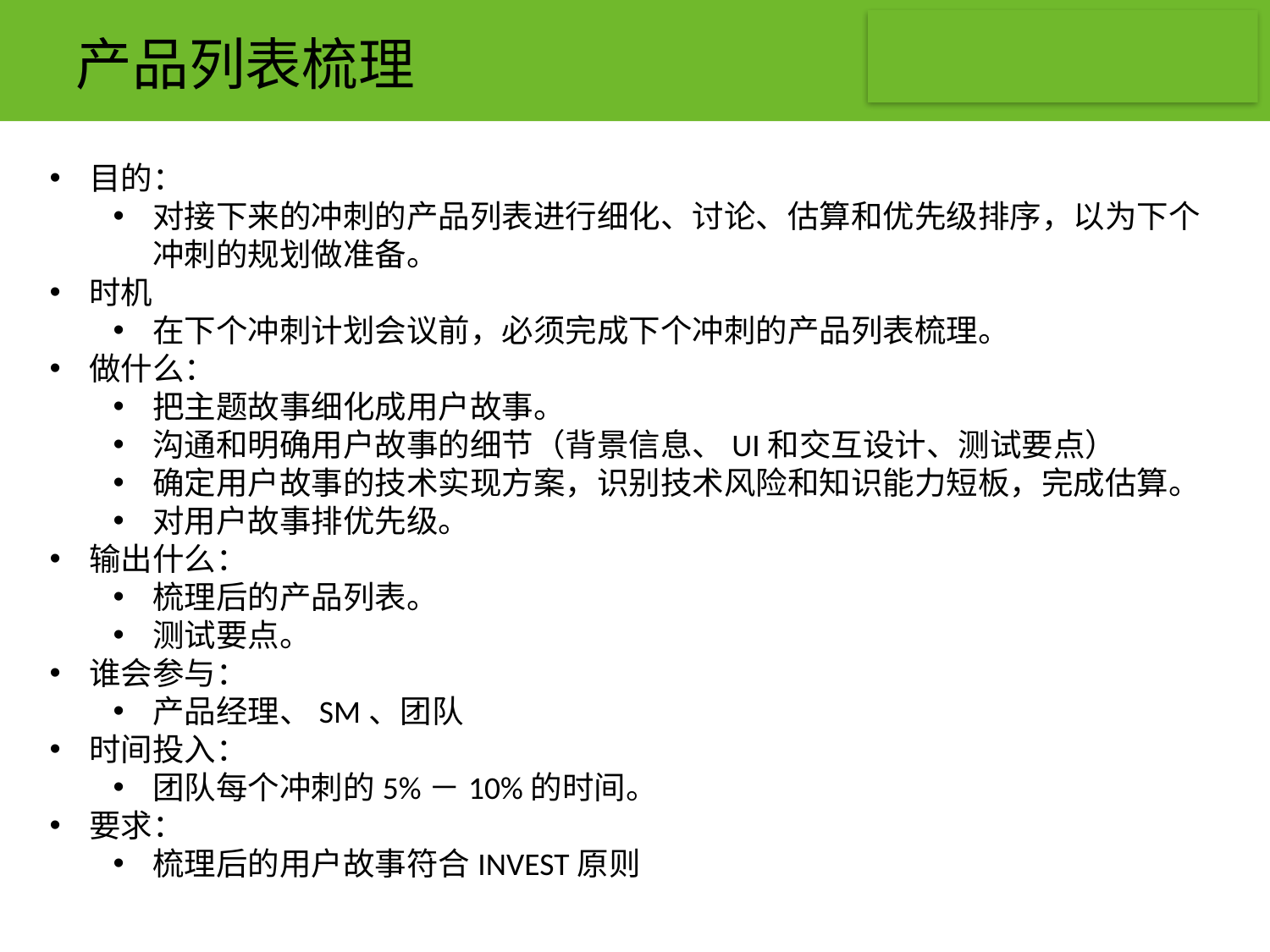

# 产品列表梳理
目的：
对接下来的冲刺的产品列表进行细化、讨论、估算和优先级排序，以为下个冲刺的规划做准备。
时机
在下个冲刺计划会议前，必须完成下个冲刺的产品列表梳理。
做什么：
把主题故事细化成用户故事。
沟通和明确用户故事的细节（背景信息、UI和交互设计、测试要点）
确定用户故事的技术实现方案，识别技术风险和知识能力短板，完成估算。
对用户故事排优先级。
输出什么：
梳理后的产品列表。
测试要点。
谁会参与：
产品经理、SM、团队
时间投⼊：
团队每个冲刺的5%－10%的时间。
要求：
梳理后的用户故事符合INVEST原则